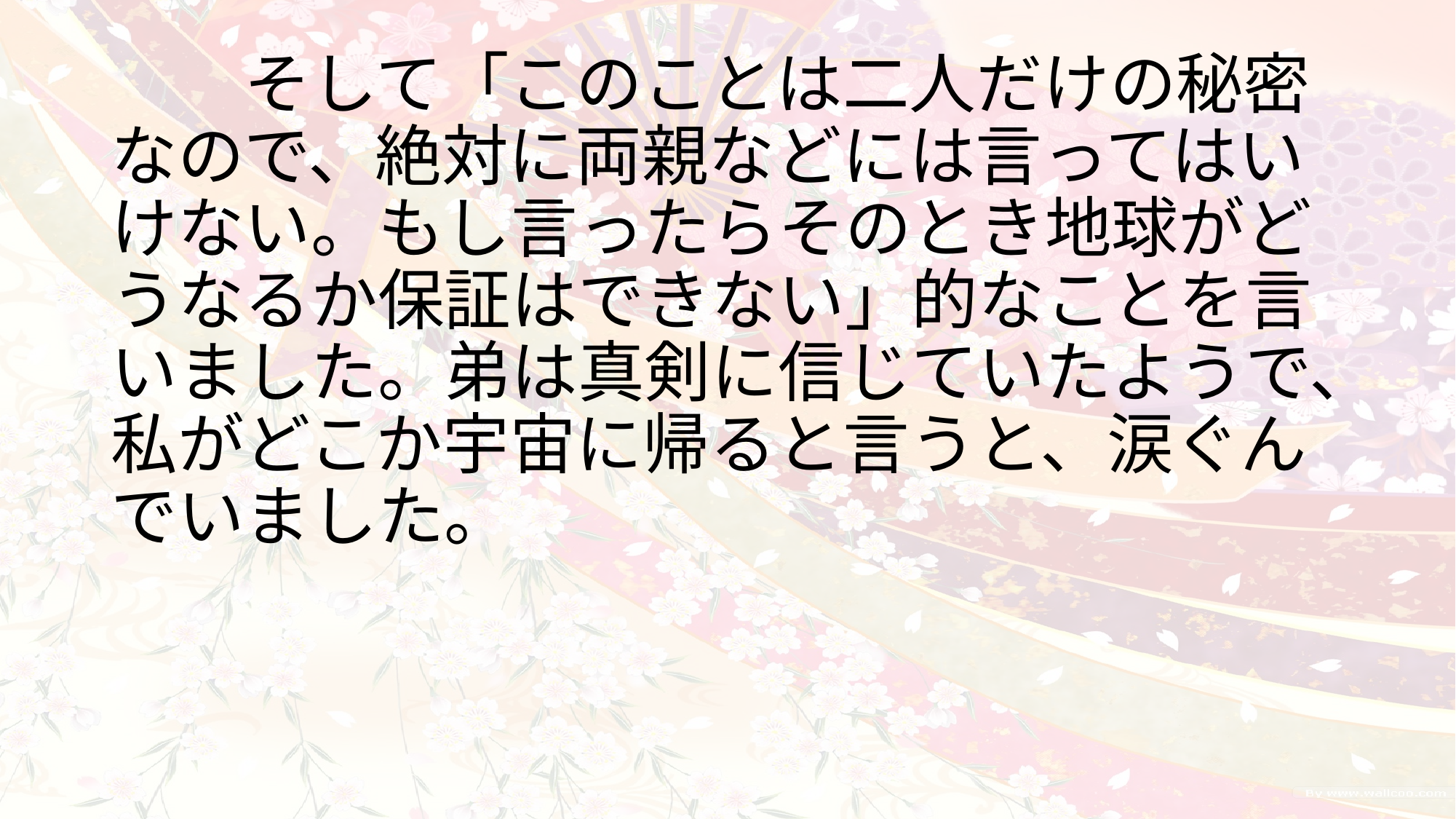

そして「このことは二人だけの秘密なので、絶対に両親などには言ってはいけない。もし言ったらそのとき地球がどうなるか保証はできない」的なことを言いました。弟は真剣に信じていたようで、私がどこか宇宙に帰ると言うと、涙ぐんでいました。